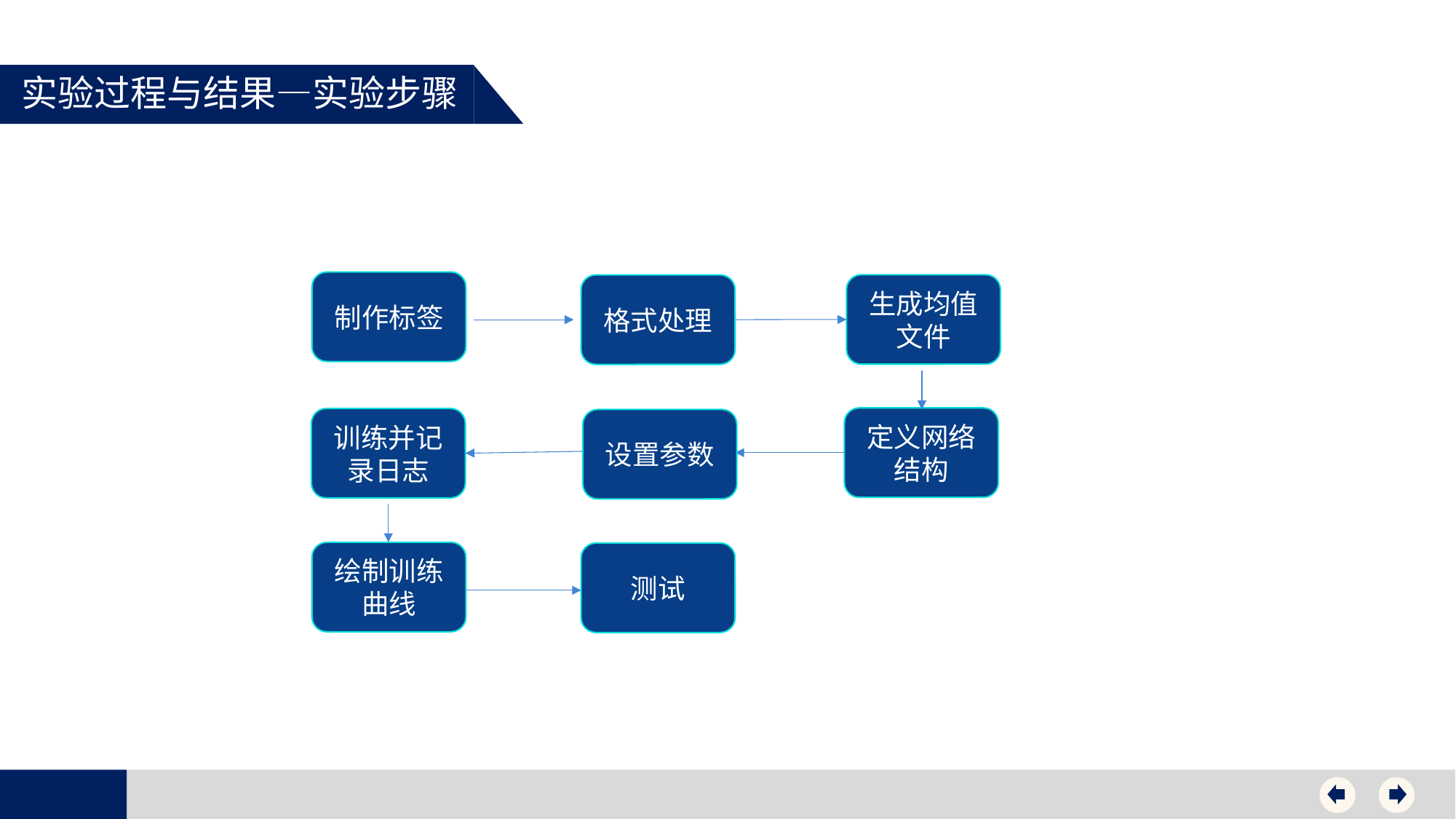

实验过程与结果—实验步骤
制作标签
生成均值文件
格式处理
定义网络结构
训练并记录日志
设置参数
绘制训练曲线
测试